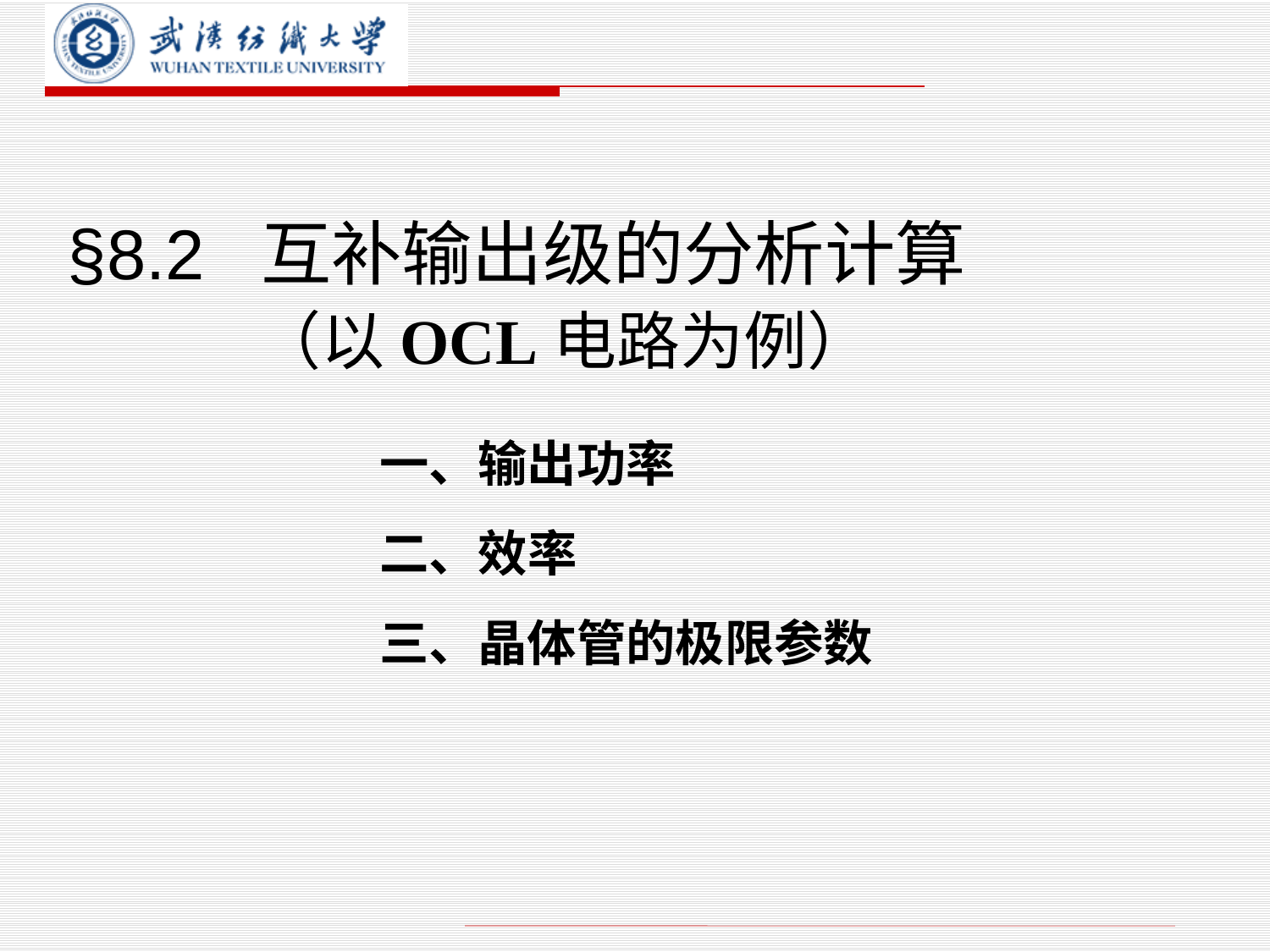

# §8.2  互补输出级的分析计算 （以OCL电路为例）
一、输出功率
二、效率
三、晶体管的极限参数